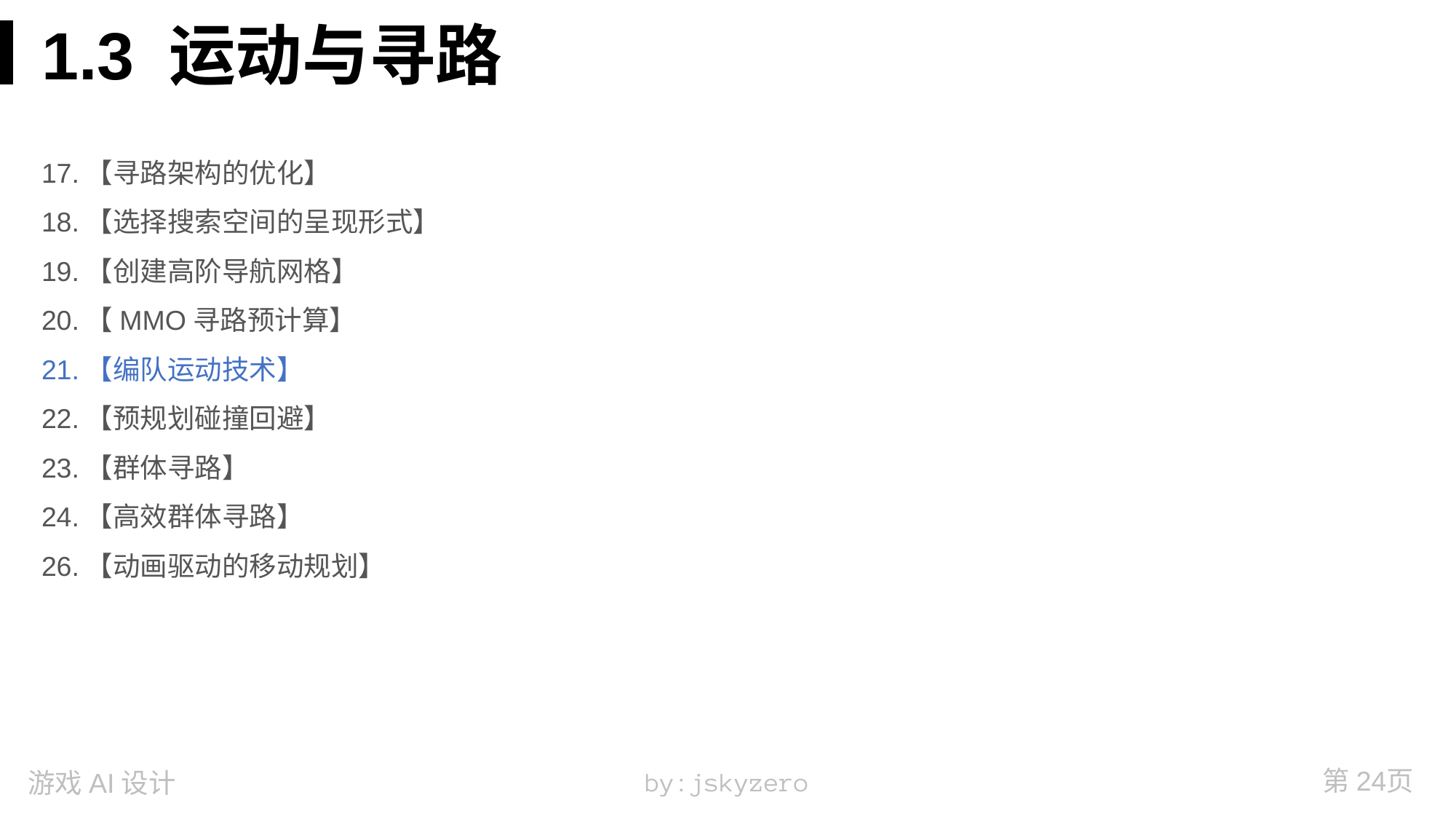

# 1.3 运动与寻路
17.【寻路架构的优化】
18.【选择搜索空间的呈现形式】
19.【创建高阶导航网格】
20.【MMO寻路预计算】
21.【编队运动技术】
22.【预规划碰撞回避】
23.【群体寻路】
24.【高效群体寻路】
26.【动画驱动的移动规划】